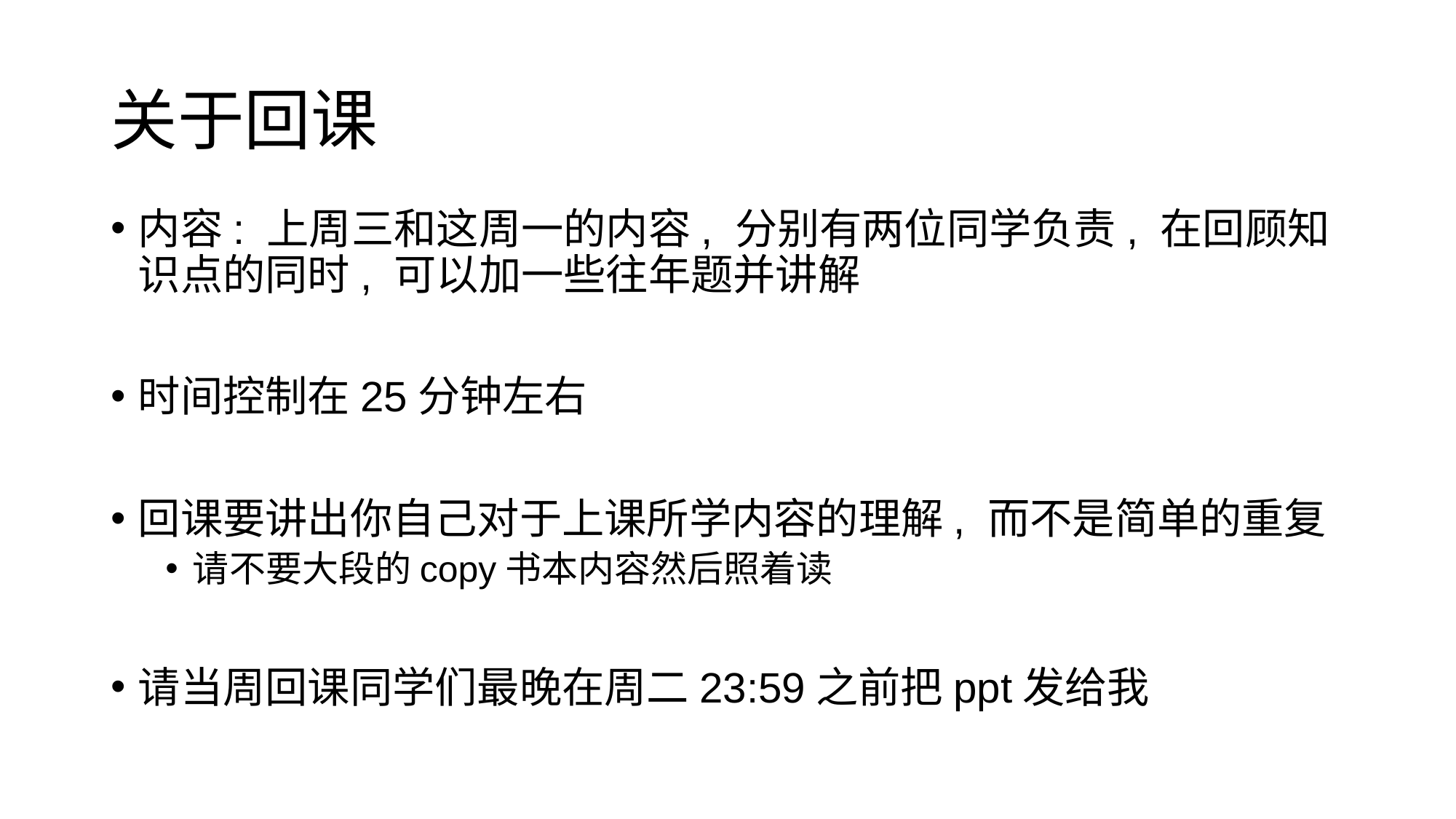

# 关于回课
内容: 上周三和这周一的内容, 分别有两位同学负责, 在回顾知识点的同时, 可以加一些往年题并讲解

时间控制在25分钟左右

回课要讲出你自己对于上课所学内容的理解, 而不是简单的重复
请不要大段的copy书本内容然后照着读

请当周回课同学们最晚在周二23:59之前把ppt发给我